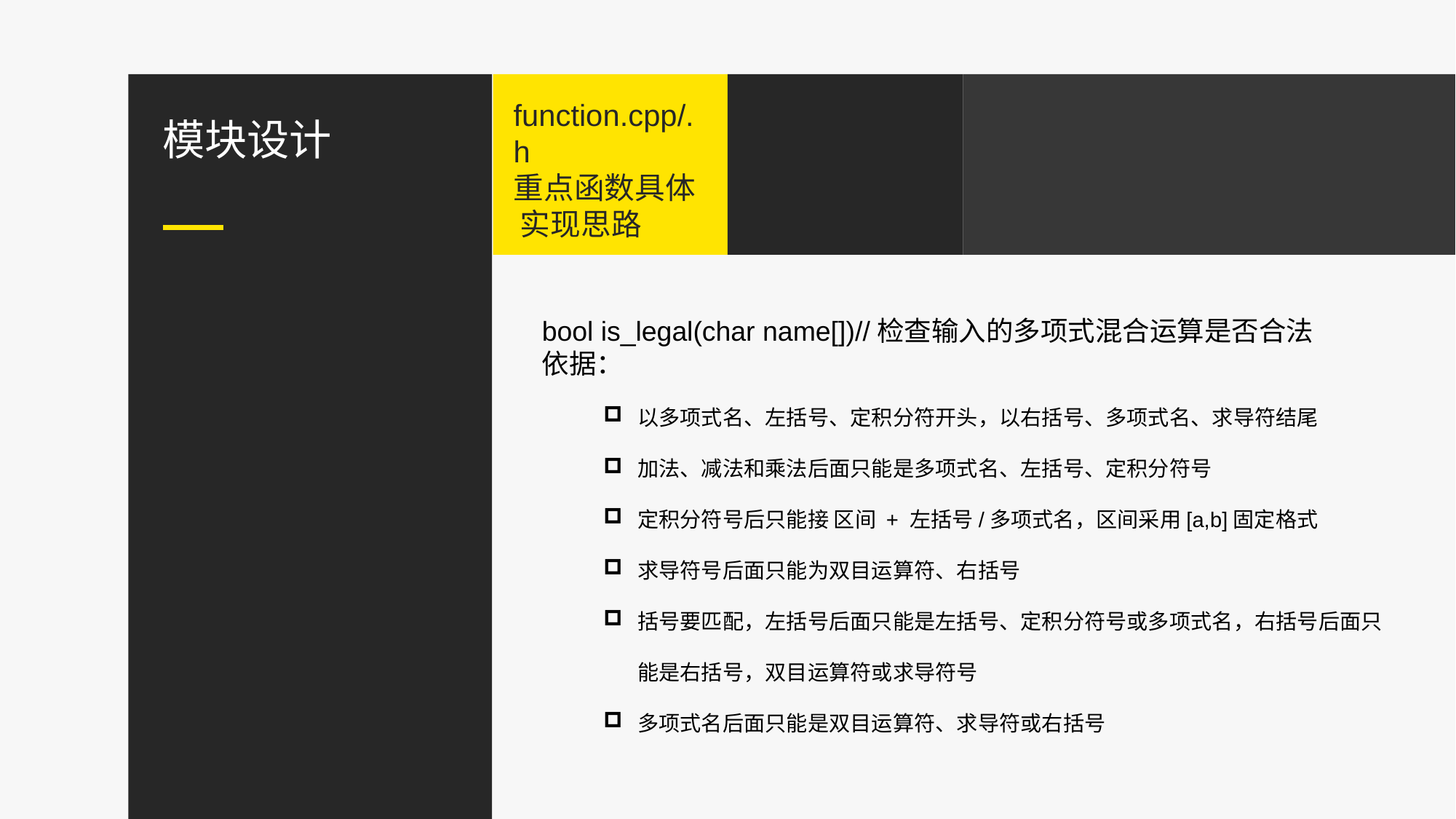

function.cpp/.h
重点函数具体   实现思路
模块设计

bool is_legal(char name[])//检查输入的多项式混合运算是否合法
依据：
以多项式名、左括号、定积分符开头，以右括号、多项式名、求导符结尾
加法、减法和乘法后面只能是多项式名、左括号、定积分符号
定积分符号后只能接 区间 + 左括号/多项式名，区间采用[a,b]固定格式
求导符号后面只能为双目运算符、右括号
括号要匹配，左括号后面只能是左括号、定积分符号或多项式名，右括号后面只能是右括号，双目运算符或求导符号
多项式名后面只能是双目运算符、求导符或右括号